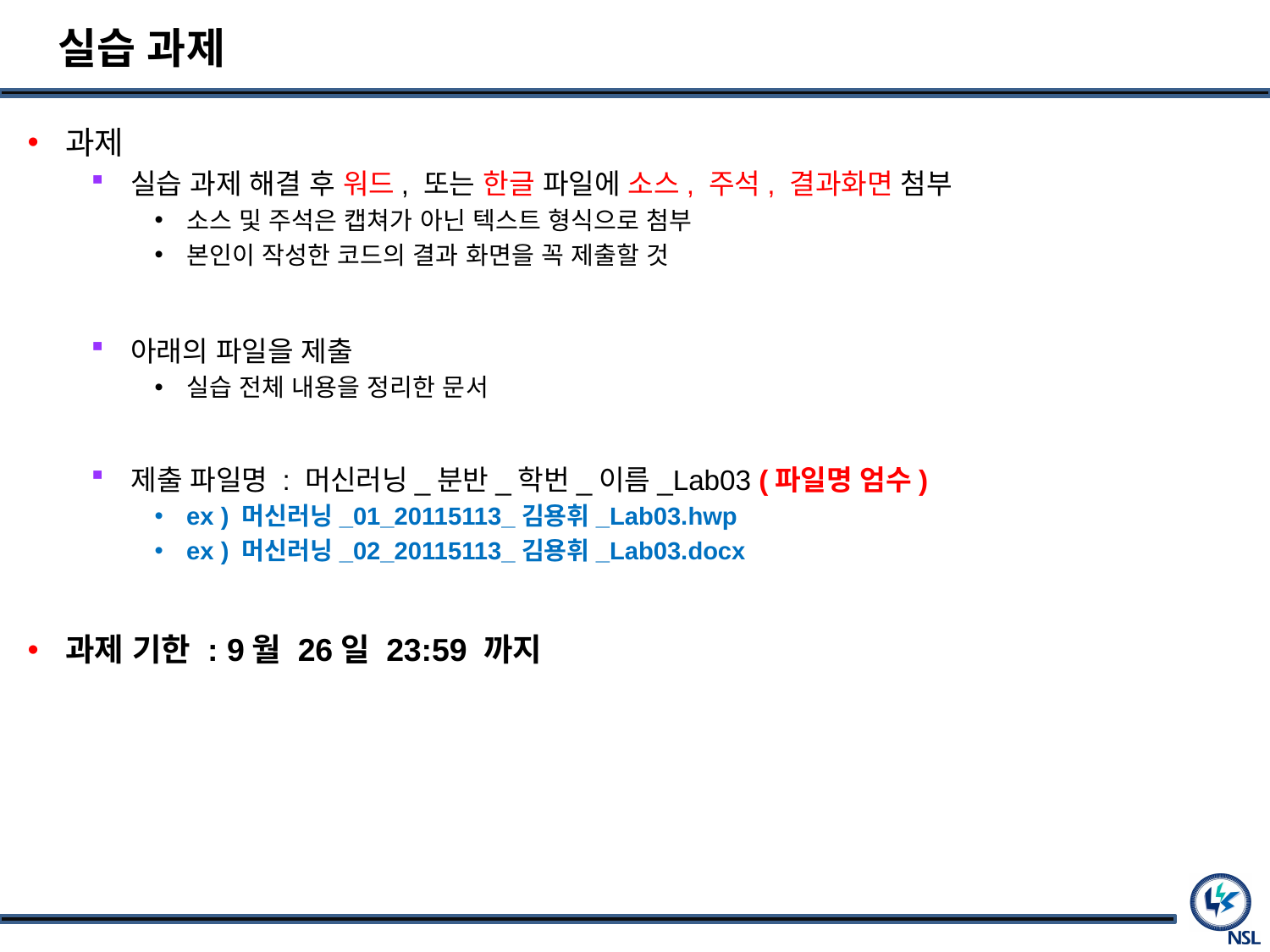

# 실습 과제
과제
실습 과제 해결 후 워드, 또는 한글 파일에 소스, 주석, 결과화면 첨부
소스 및 주석은 캡쳐가 아닌 텍스트 형식으로 첨부
본인이 작성한 코드의 결과 화면을 꼭 제출할 것

아래의 파일을 제출
실습 전체 내용을 정리한 문서

제출 파일명 : 머신러닝_분반_학번_이름_Lab03 (파일명 엄수)
ex ) 머신러닝_01_20115113_김용휘_Lab03.hwp
ex ) 머신러닝_02_20115113_김용휘_Lab03.docx

과제 기한 : 9월 26일 23:59 까지